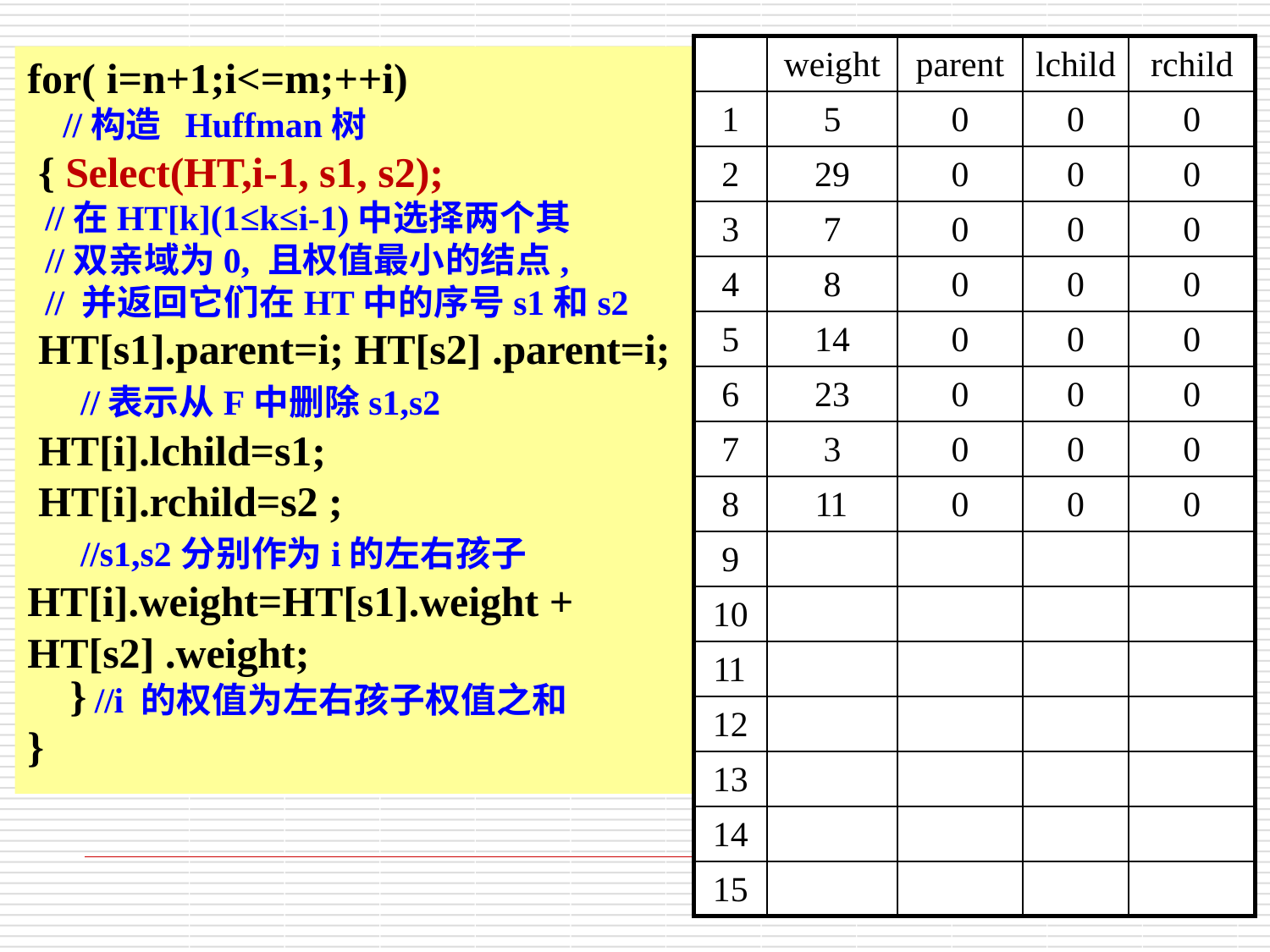

weight
parent
lchild
rchild

for( i=n+1;i<=m;++i)
//构造 Huffman树
{ Select(HT,i-1, s1, s2);
//在HT[k](1≤k≤i-1)中选择两个其
//双亲域为0, 且权值最小的结点,
// 并返回它们在HT中的序号s1和s2
HT[s1].parent=i; HT[s2] .parent=i;
//表示从F中删除s1,s2
HT[i].lchild=s1;	HT[i].rchild=s2 ;
//s1,s2分别作为i的左右孩子 HT[i].weight=HT[s1].weight +  HT[s2] .weight;
//i 的权值为左右孩子权值之和

1
5
0
0
0

2
29
0
0
0

3
7
0
0
0

4
8
0
0
0

5
14
0
0
0

6
23
0
0
0

7
3
0
0
0

8
11
0
0
0

9

10

11
}

12
13
14
15
}